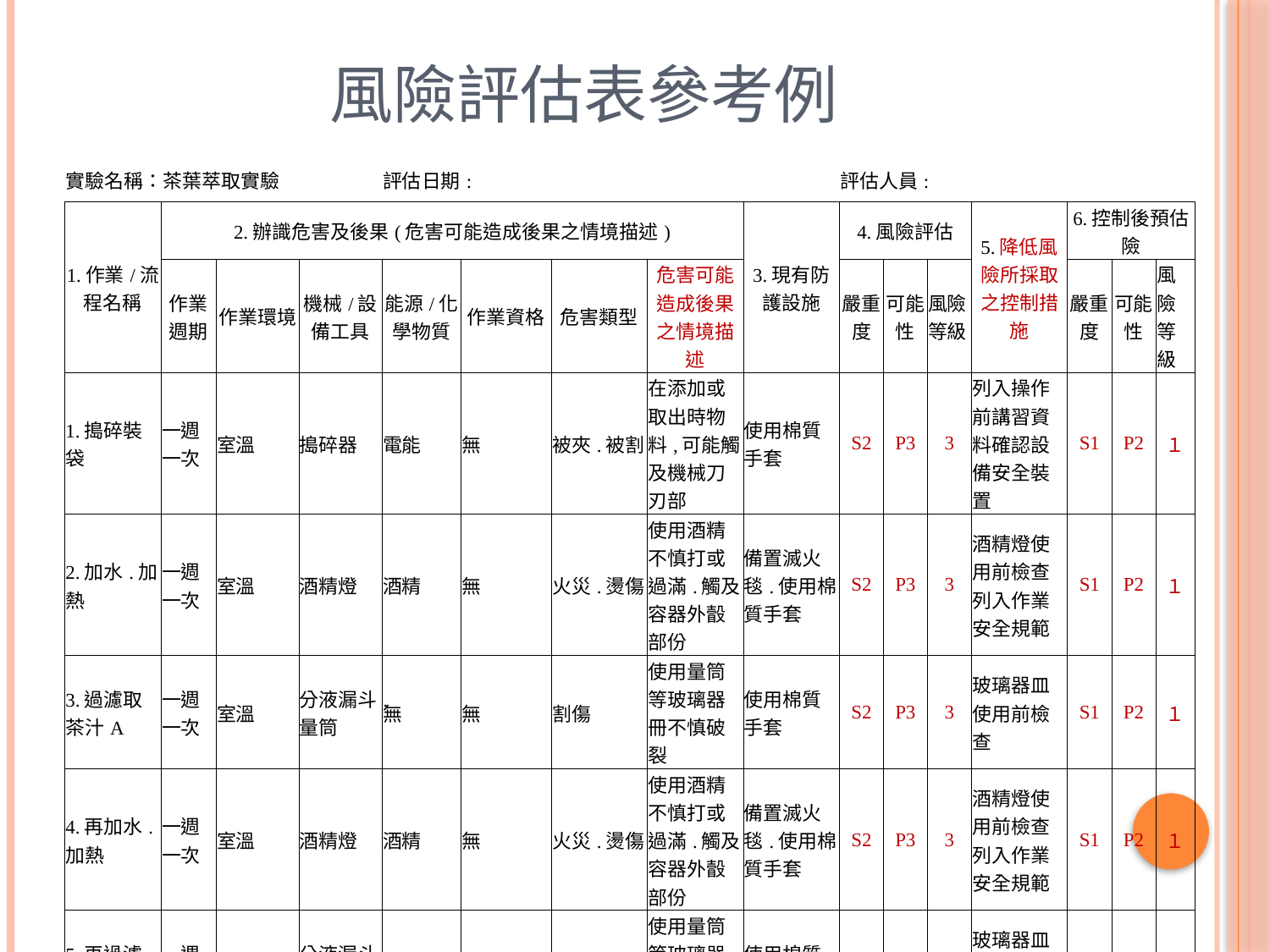

# 風險評估表參考例
| 實驗名稱：茶葉萃取實驗 |  |  |  | 評估日期: |  |  |  |  | 評估人員: |  |  |  |  |  |  |
| --- | --- | --- | --- | --- | --- | --- | --- | --- | --- | --- | --- | --- | --- | --- | --- |
| 1.作業/流程名稱 | 2.辦識危害及後果(危害可能造成後果之情境描述) |  |  |  |  |  |  | 3.現有防護設施 | 4.風險評估 |  |  | 5.降低風險所採取之控制措施 | 6.控制後預估險 |  |  |
|  | 作業週期 | 作業環境 | 機械/設備工具 | 能源/化學物質 | 作業資格 | 危害類型 | 危害可能造成後果之情境描述 |  | 嚴重度 | 可能性 | 風險等級 |  | 嚴重度 | 可能性 | 風險等級 |
| 1.搗碎裝袋 | 一週一次 | 室溫 | 搗碎器 | 電能 | 無 | 被夾.被割 | 在添加或取出時物料,可能觸及機械刀刃部 | 使用棉質手套 | S2 | P3 | 3 | 列入操作前講習資料確認設備安全裝置 | S1 | P2 | １ |
| 2.加水.加熱 | 一週一次 | 室溫 | 酒精燈 | 酒精 | 無 | 火災.燙傷 | 使用酒精不慎打或過滿.觸及容器外瞉部份 | 備置滅火毯.使用棉質手套 | S2 | P3 | 3 | 酒精燈使用前檢查列入作業安全規範 | S1 | P2 | １ |
| 3.過濾取茶汁A | 一週一次 | 室溫 | 分液漏斗.量筒 | 無 | 無 | 割傷 | 使用量筒等玻璃器冊不慎破裂 | 使用棉質手套 | S2 | P3 | 3 | 玻璃器皿使用前檢查 | S1 | P2 | １ |
| 4.再加水.加熱 | 一週一次 | 室溫 | 酒精燈 | 酒精 | 無 | 火災.燙傷 | 使用酒精不慎打或過滿.觸及容器外瞉部份 | 備置滅火毯.使用棉質手套 | S2 | P3 | 3 | 酒精燈使用前檢查列入作業安全規範 | S1 | P2 | １ |
| 5.再過濾茶汁B | 一週一次 | 室溫 | 分液漏斗.量筒 | 無 | 無 | 割傷 | 使用量筒等玻璃器冊不慎破裂 | 使用棉質手套 | S2 | P3 | 3 | 玻璃器皿使用前檢查 | S1 | P2 | １ |